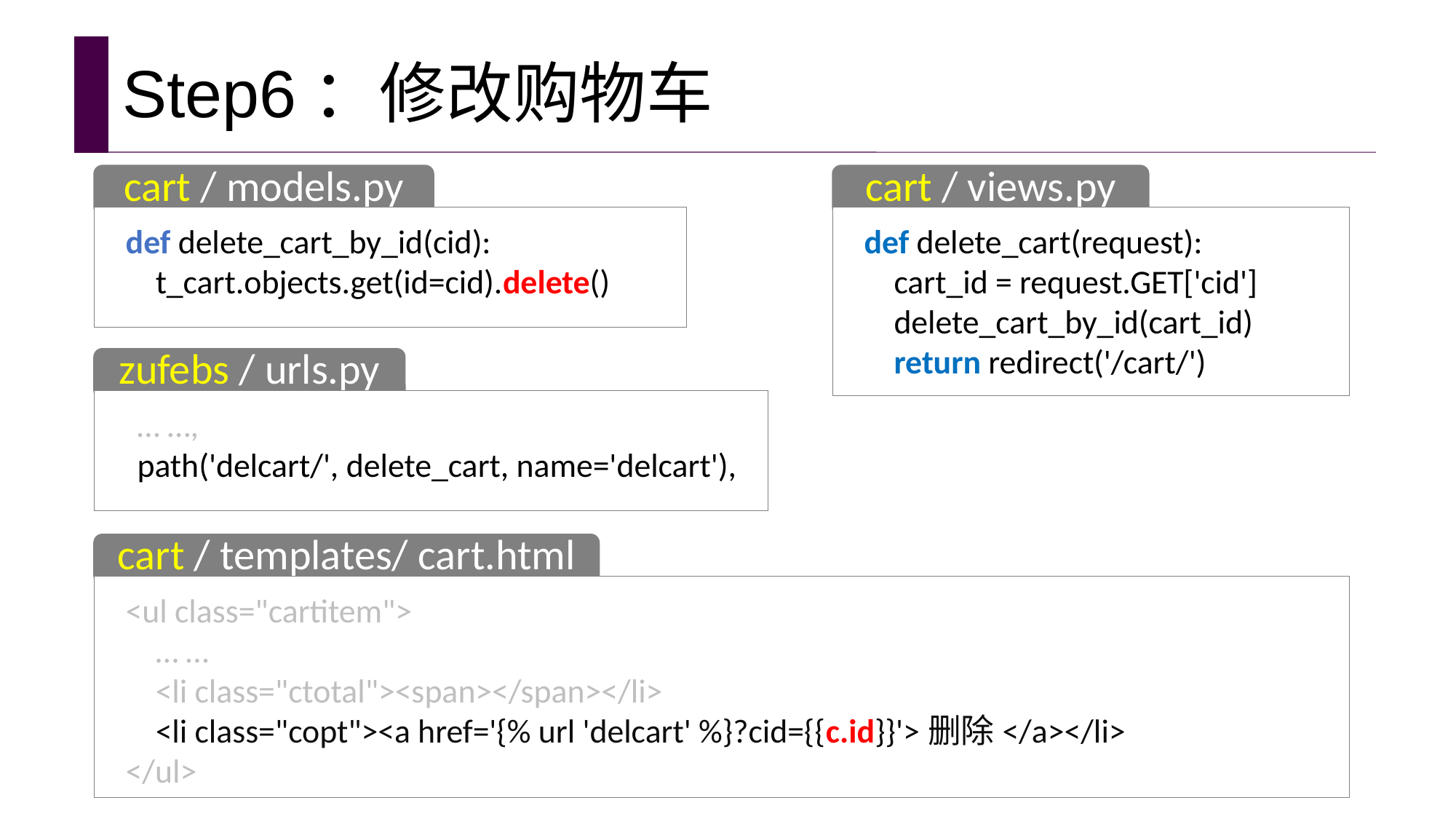

# Step6：修改购物车
cart / models.py

def delete_cart_by_id(cid):
    t_cart.objects.get(id=cid).delete()
cart / views.py

def delete_cart(request):
    cart_id = request.GET['cid']
    delete_cart_by_id(cart_id)
    return redirect('/cart/')
zufebs / urls.py

  … …,
  path('delcart/', delete_cart, name='delcart'),
cart / templates/ cart.html

<ul class="cartitem">
    … …
    <li class="ctotal"><span></span></li>
    <li class="copt"><a href='{% url 'delcart' %}?cid={{c.id}}'>删除</a></li>
</ul>